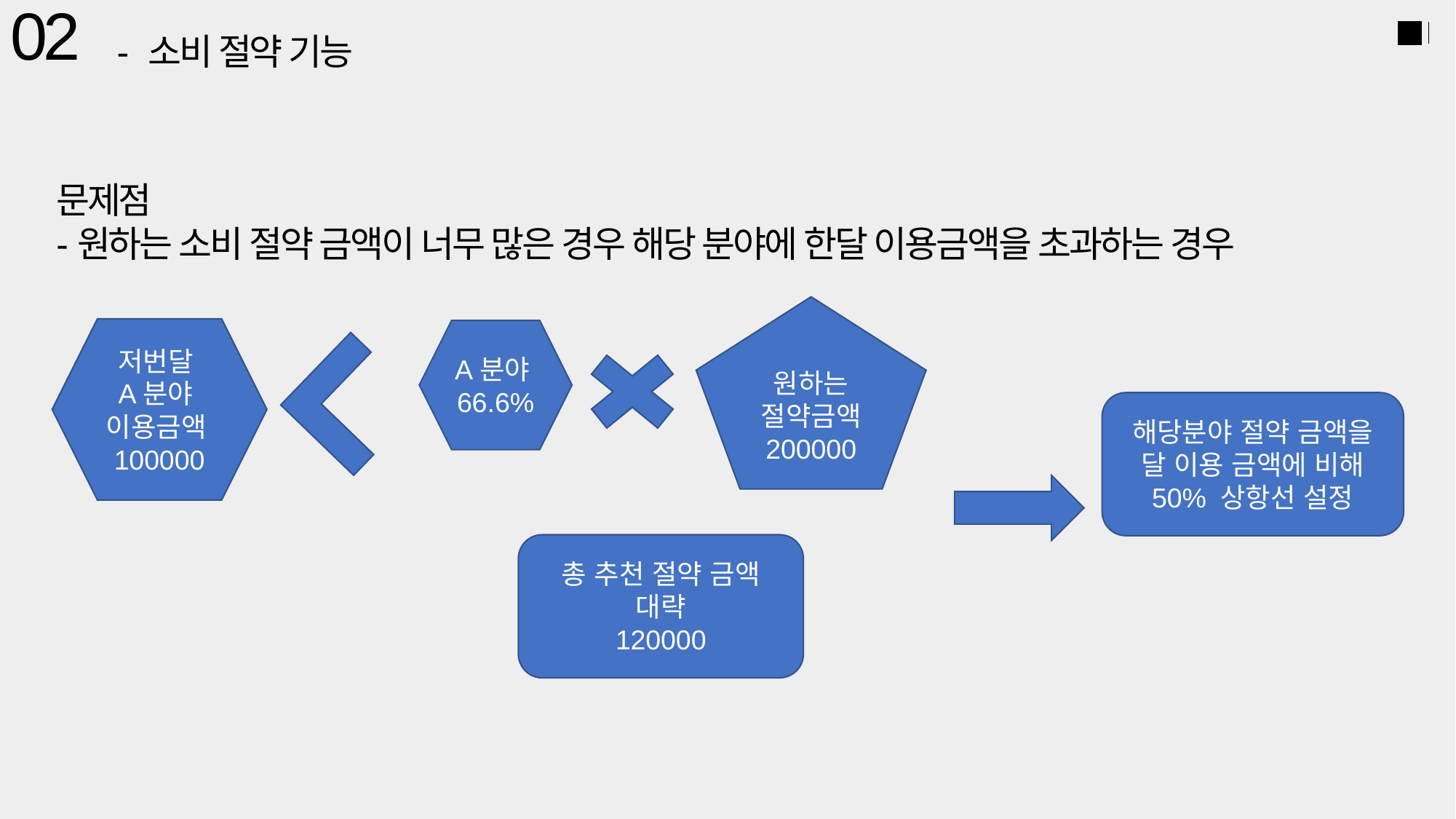

02

- 소비 절약 기능

문제점
-원하는 소비 절약 금액이 너무 많은 경우 해당 분야에 한달 이용금액을 초과하는 경우
원하는
절약금액
200000
저번달
A분야
이용금액100000
A분야66.6%

해당분야 절약 금액을
달 이용 금액에 비해 50% 상항선 설정

총 추천 절약 금액 대략
120000